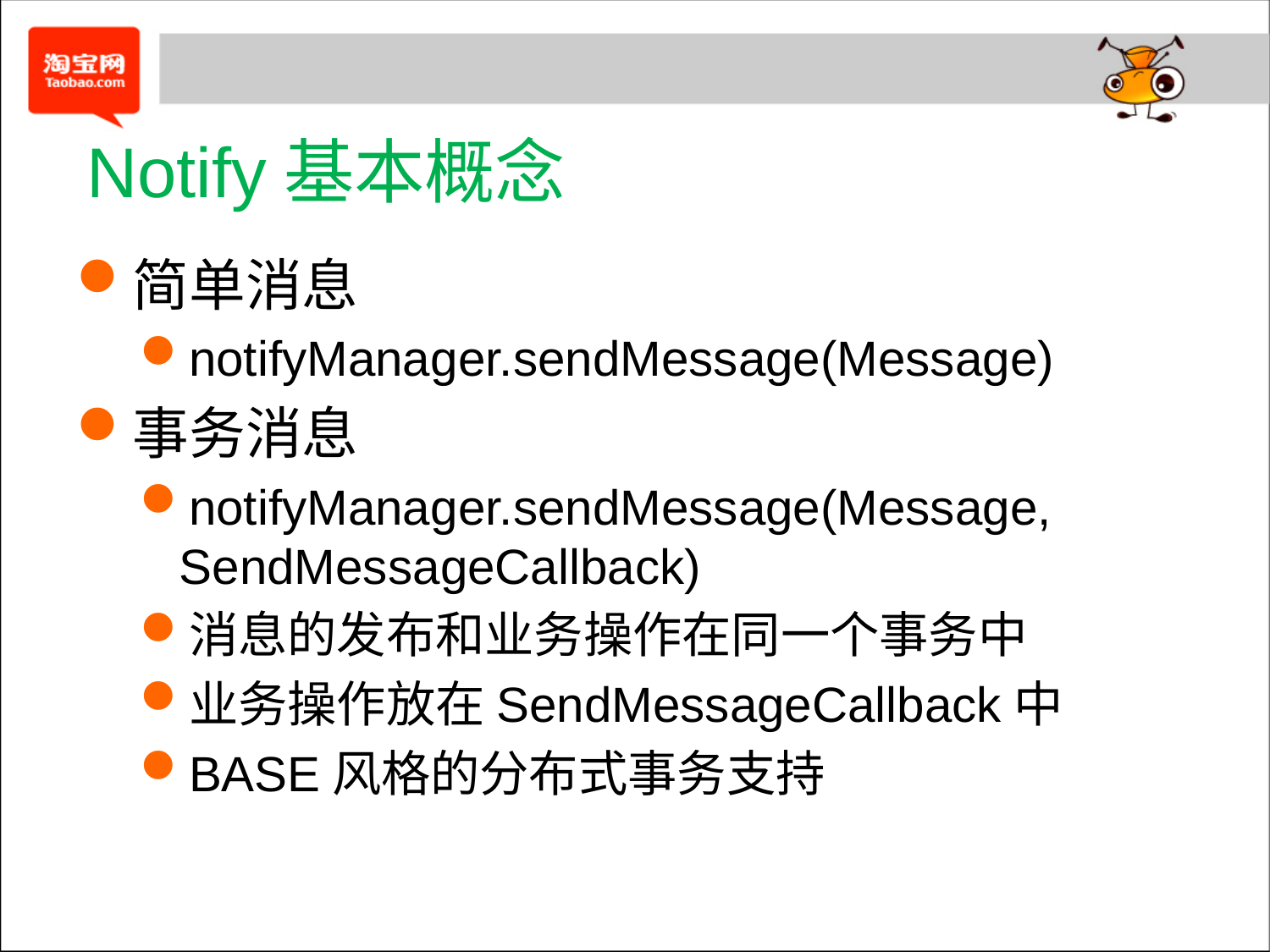

# Notify基本概念
简单消息
notifyManager.sendMessage(Message)
事务消息
notifyManager.sendMessage(Message, SendMessageCallback)
消息的发布和业务操作在同一个事务中
业务操作放在SendMessageCallback中
BASE风格的分布式事务支持